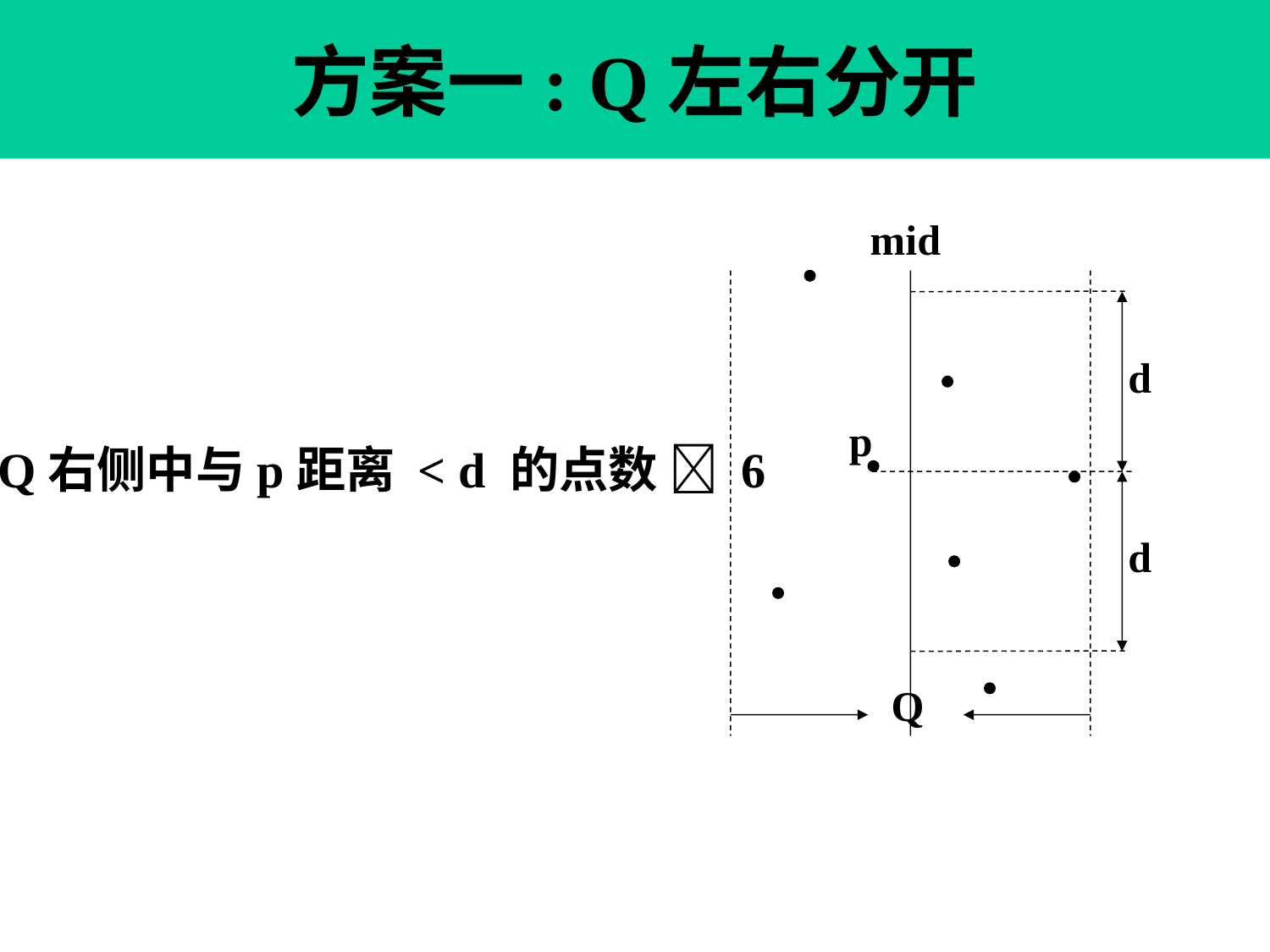

方案一: Q左右分开
mid

d

p

d

Q

Q右侧中与p距离 < d 的点数 ≤ 6